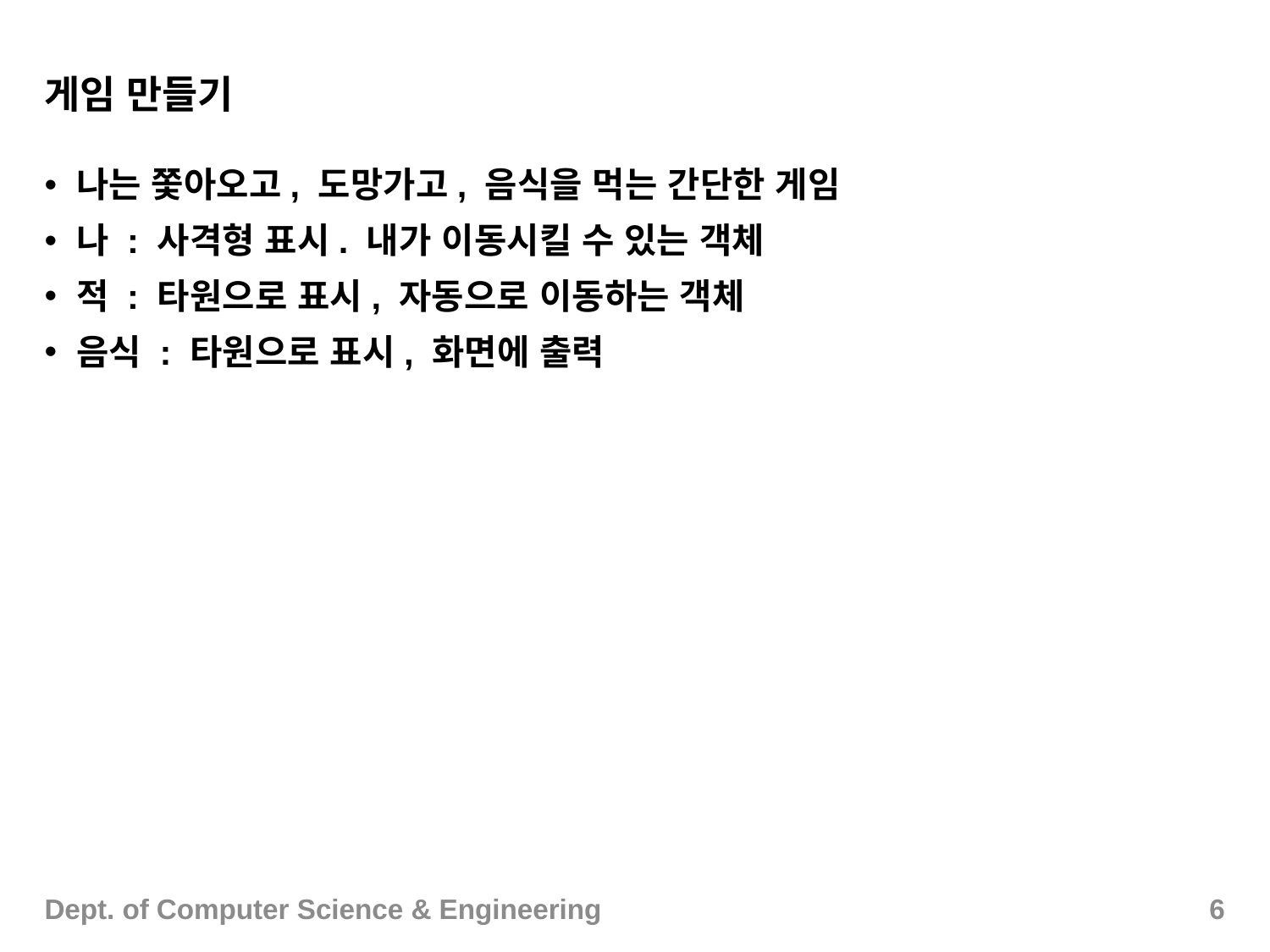

# 게임 만들기
나는 쫓아오고, 도망가고, 음식을 먹는 간단한 게임
나 : 사격형 표시. 내가 이동시킬 수 있는 객체
적 : 타원으로 표시, 자동으로 이동하는 객체
음식 : 타원으로 표시, 화면에 출력
Dept. of Computer Science & Engineering
6